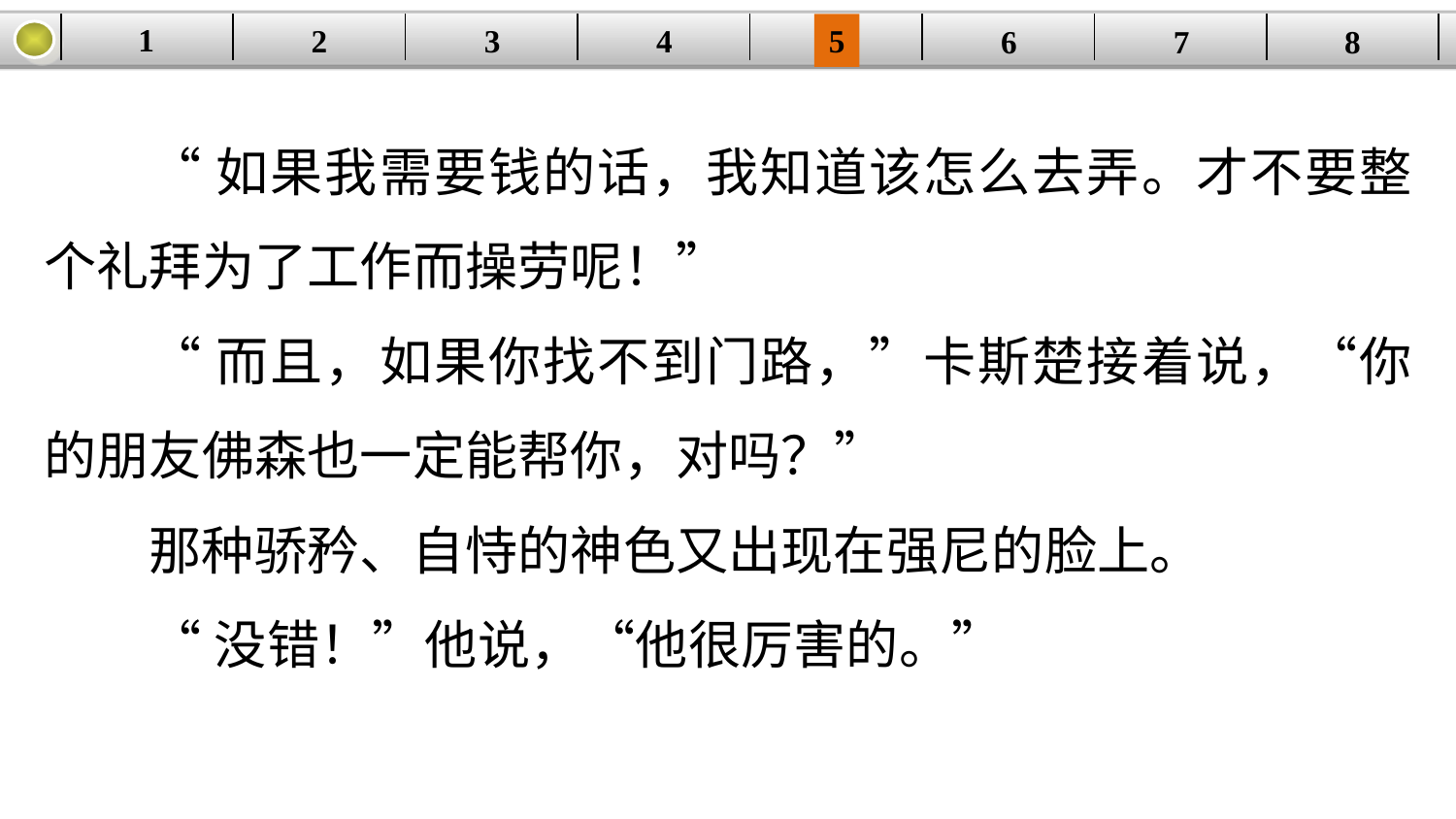

1
2
3
4
|  |  |  |  |  |  |  |  |
| --- | --- | --- | --- | --- | --- | --- | --- |
5
6
7
8

“如果我需要钱的话，我知道该怎么去弄。才不要整个礼拜为了工作而操劳呢！”
“而且，如果你找不到门路，”卡斯楚接着说，“你的朋友佛森也一定能帮你，对吗？”
那种骄矜、自恃的神色又出现在强尼的脸上。
“没错！”他说，“他很厉害的。”